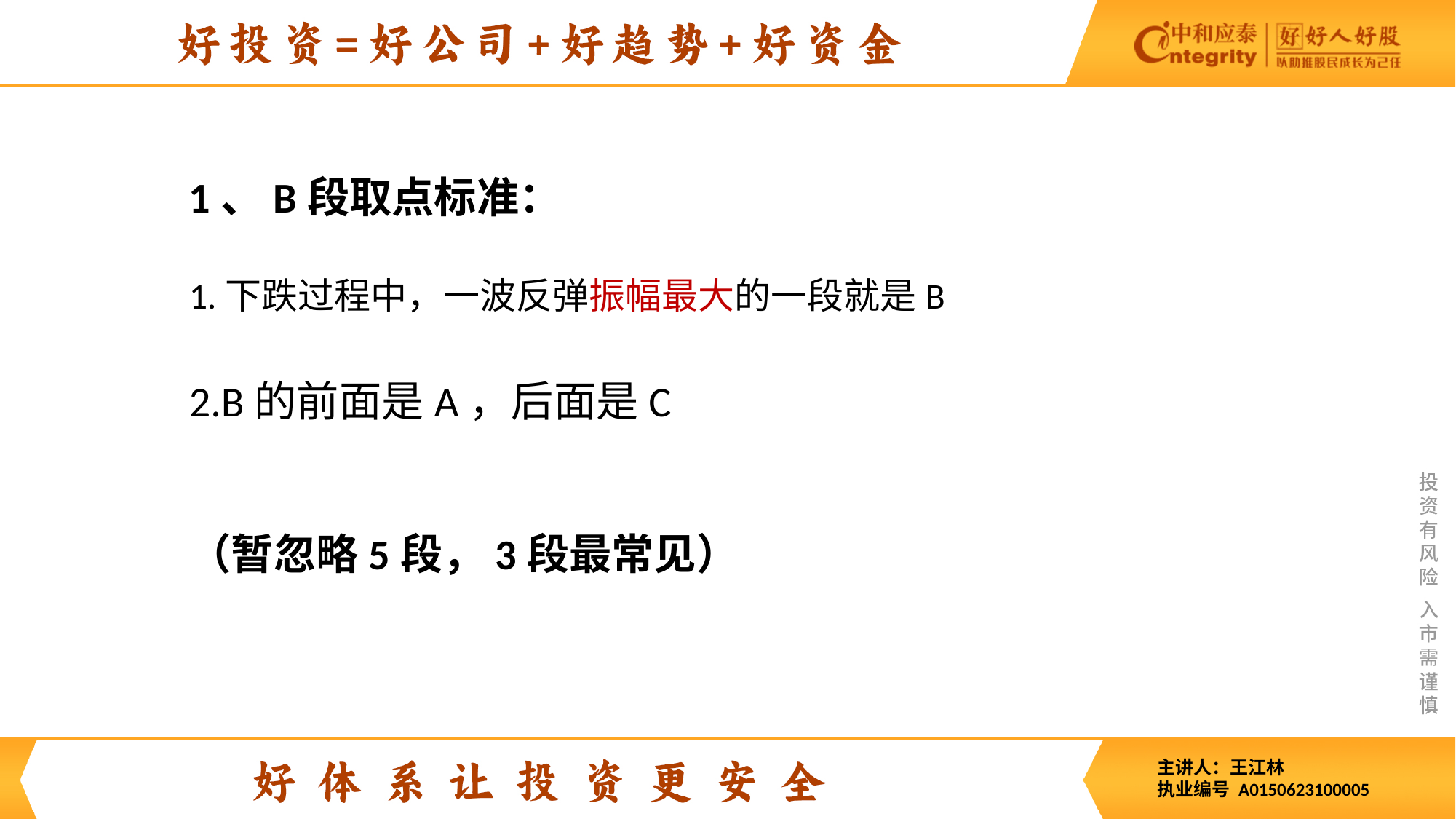

1、B段取点标准：

1.下跌过程中，一波反弹振幅最大的一段就是B

2.B的前面是A，后面是C

（暂忽略5段，3段最常见）
主讲人：王江林
执业编号 A0150623100005